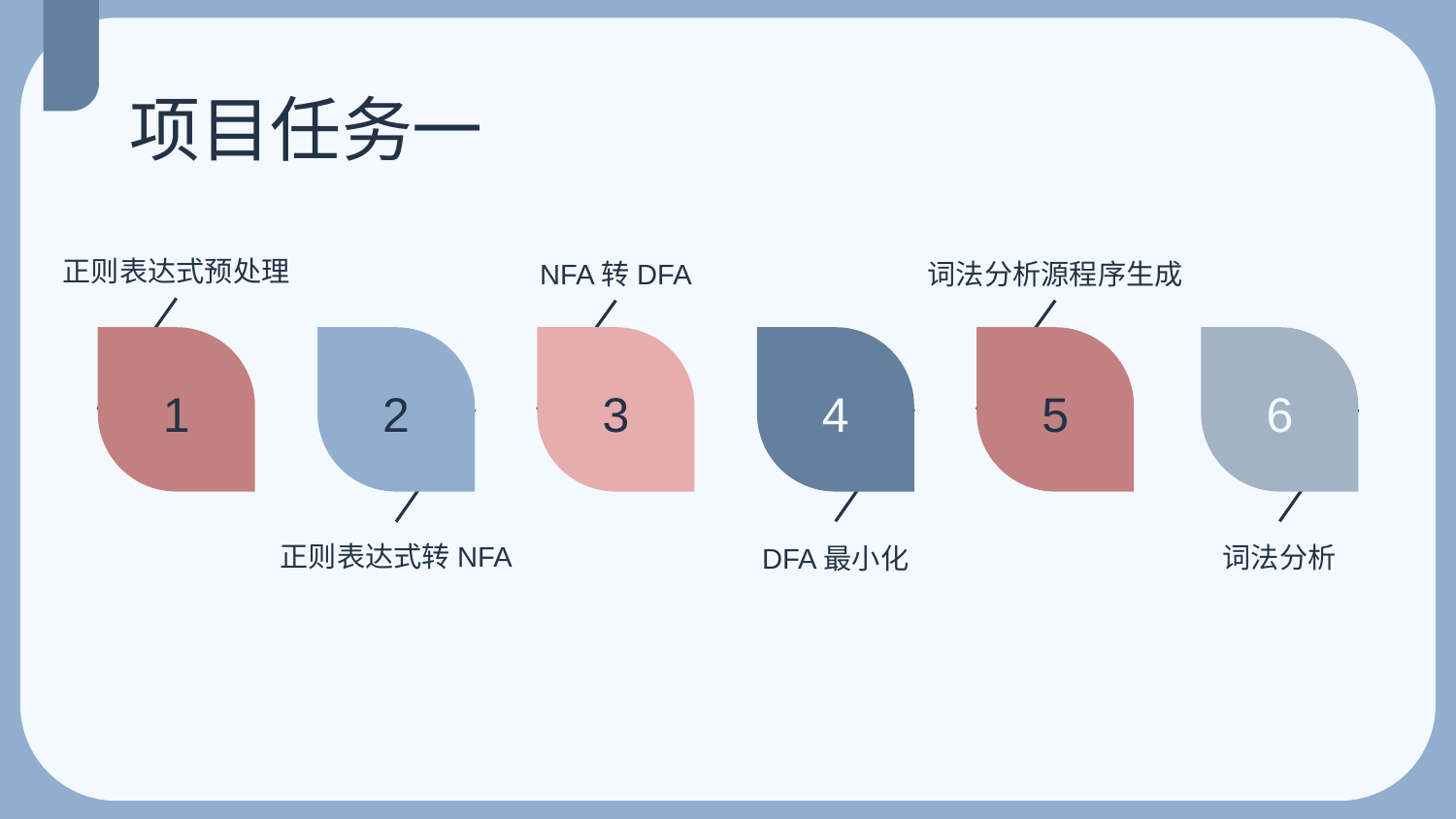

# 项目任务一
正则表达式预处理
NFA转DFA
词法分析源程序生成

1
2
3
4
5
6
正则表达式转NFA
词法分析
DFA最小化